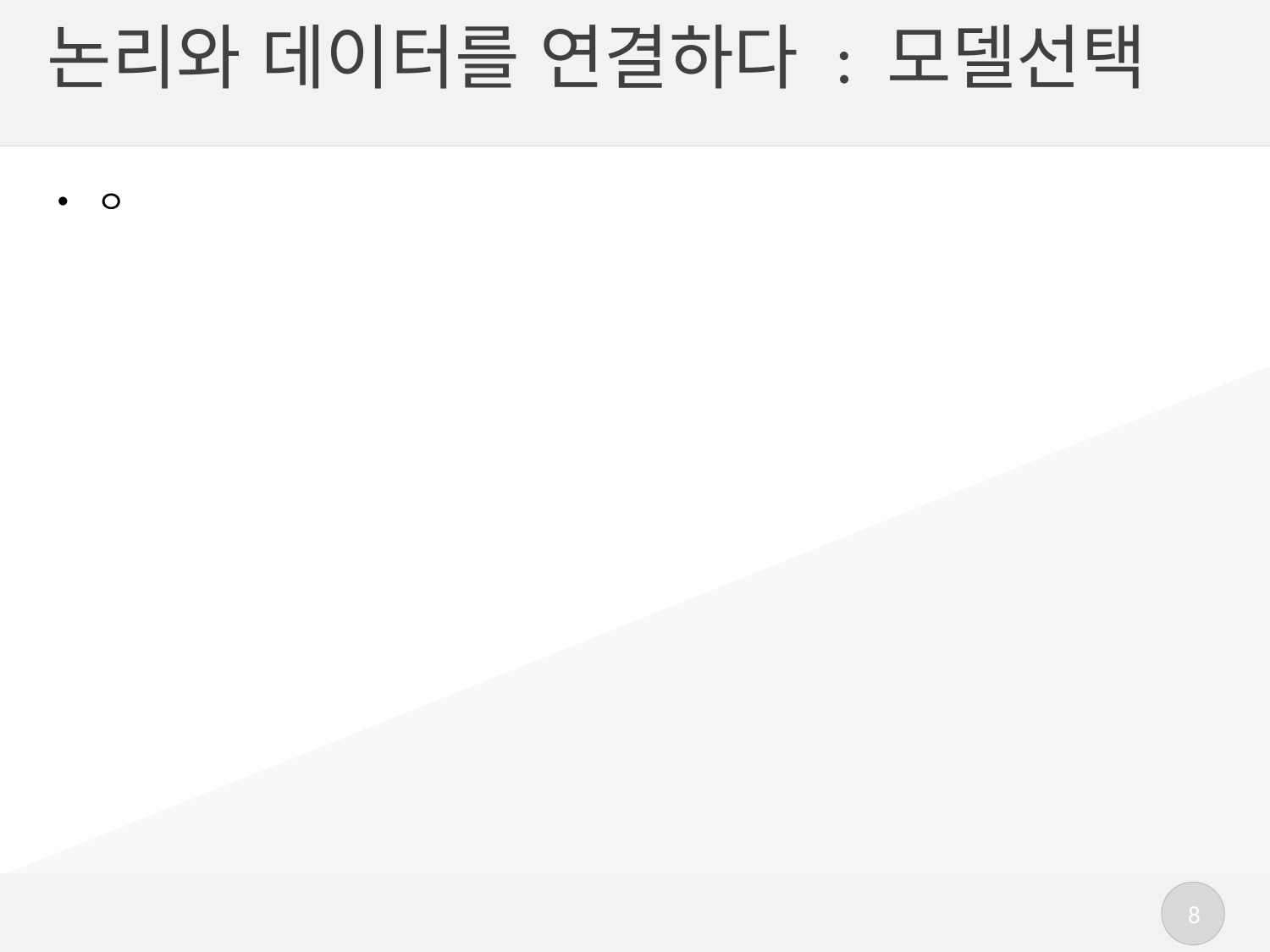

# 논리와 데이터를 연결하다 : 모델선택
ㅇ